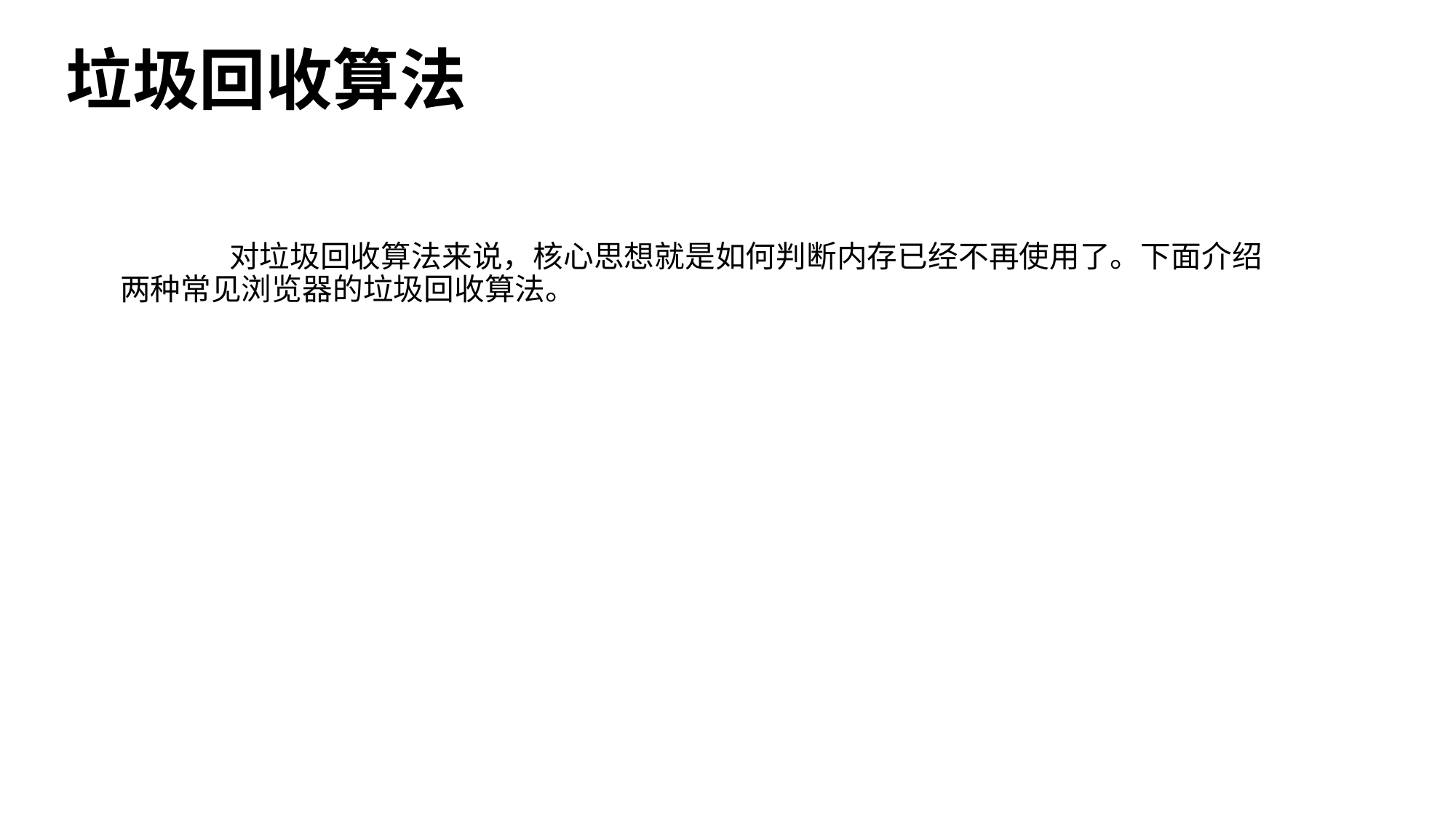

# 垃圾回收算法
	对垃圾回收算法来说，核心思想就是如何判断内存已经不再使用了。下面介绍两种常见浏览器的垃圾回收算法。